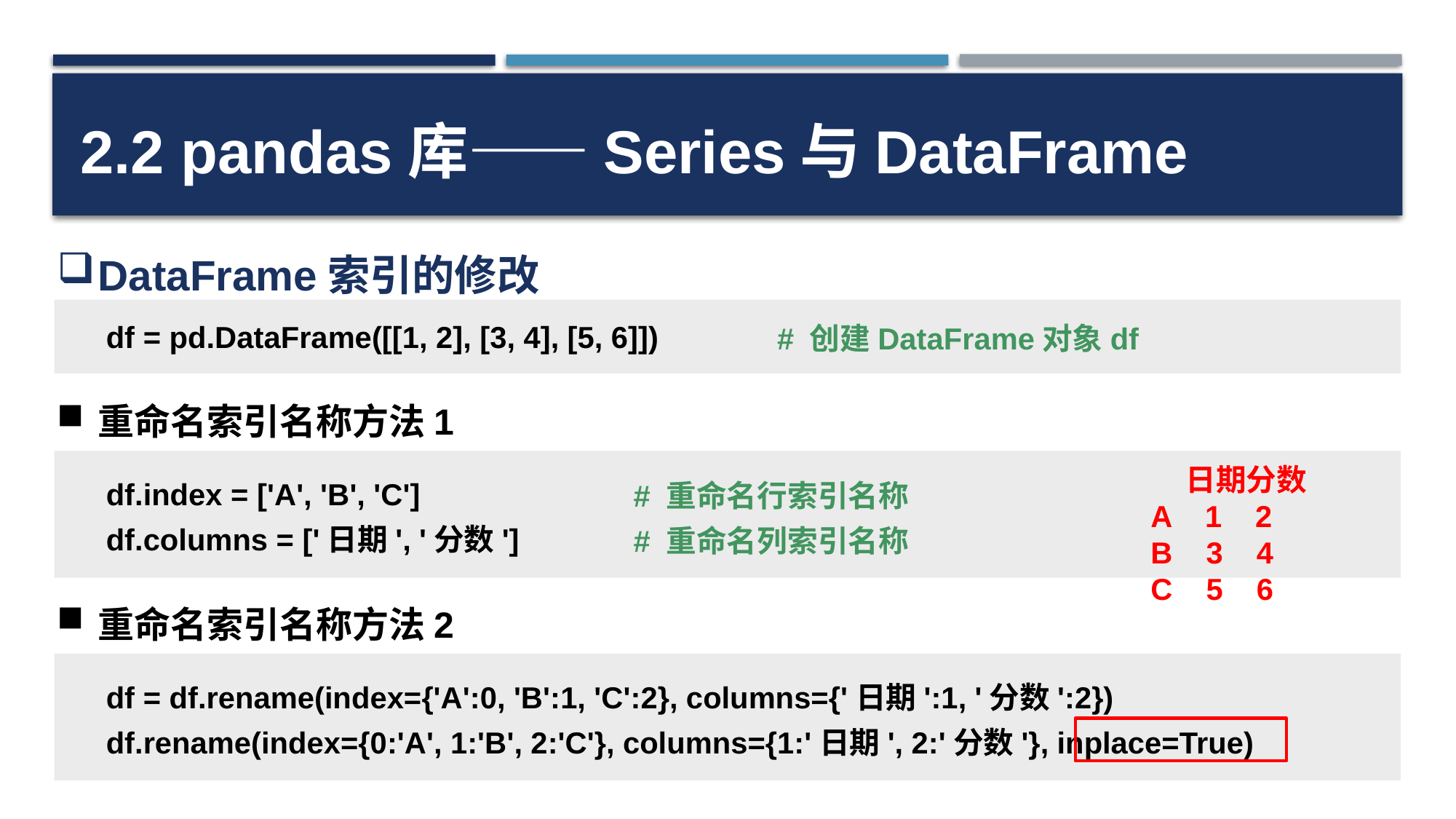

2.2 pandas库——Series与DataFrame
DataFrame索引的修改

df = pd.DataFrame([[1, 2], [3, 4], [5, 6]])
# 创建DataFrame对象df
重命名索引名称方法1

# 重命名行索引名称
# 重命名列索引名称
df.index = ['A', 'B', 'C']
df.columns = ['日期', '分数']
    日期分数
A    1    2
B    3    4
C    5    6
重命名索引名称方法2

df = df.rename(index={'A':0, 'B':1, 'C':2}, columns={'日期':1, '分数':2})
df.rename(index={0:'A', 1:'B', 2:'C'}, columns={1:'日期', 2:'分数'}, inplace=True)
32